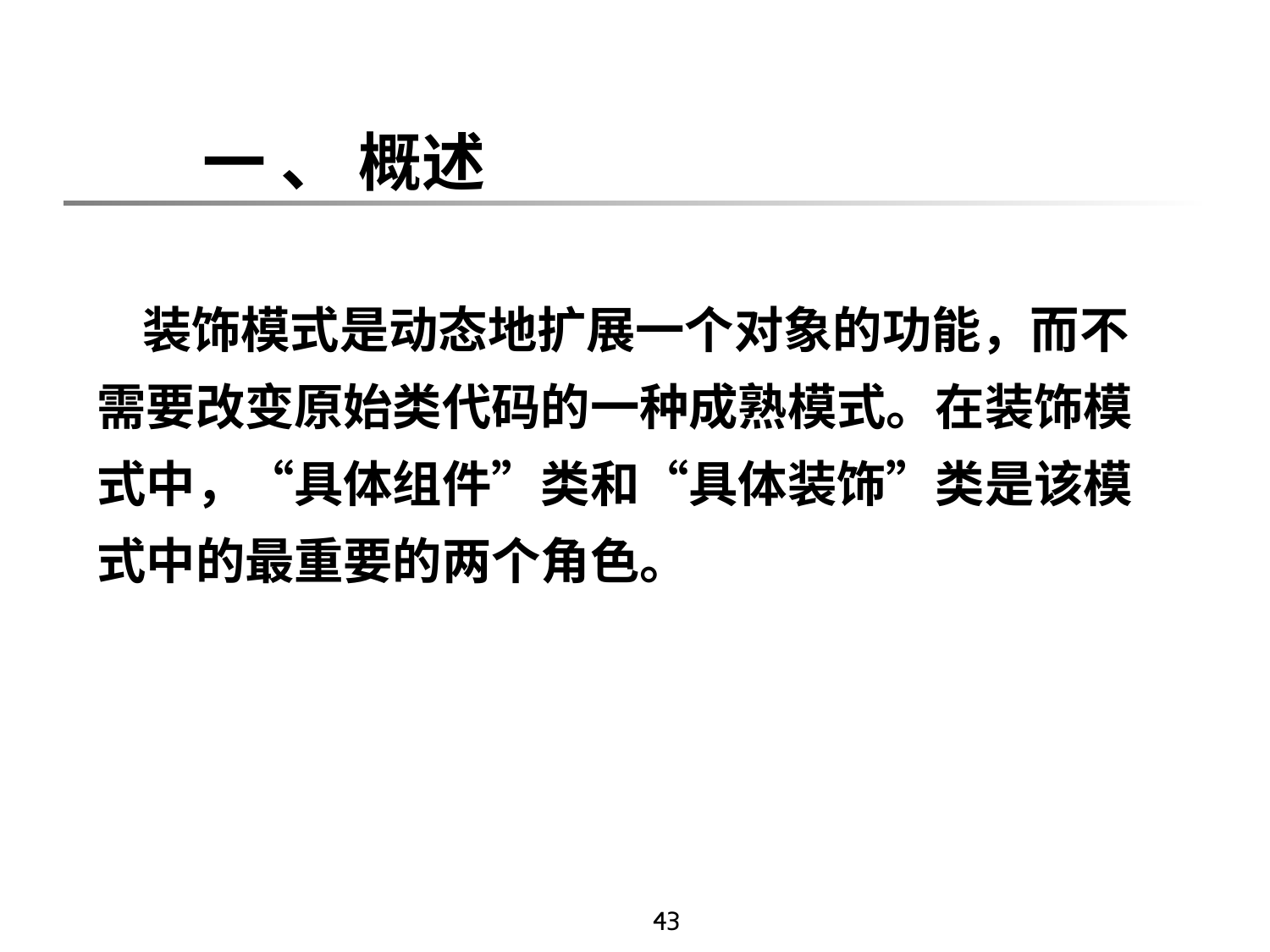

一 、 概述

   装饰模式是动态地扩展一个对象的功能，而不需要改变原始类代码的一种成熟模式。在装饰模式中，“具体组件”类和“具体装饰”类是该模式中的最重要的两个角色。

43